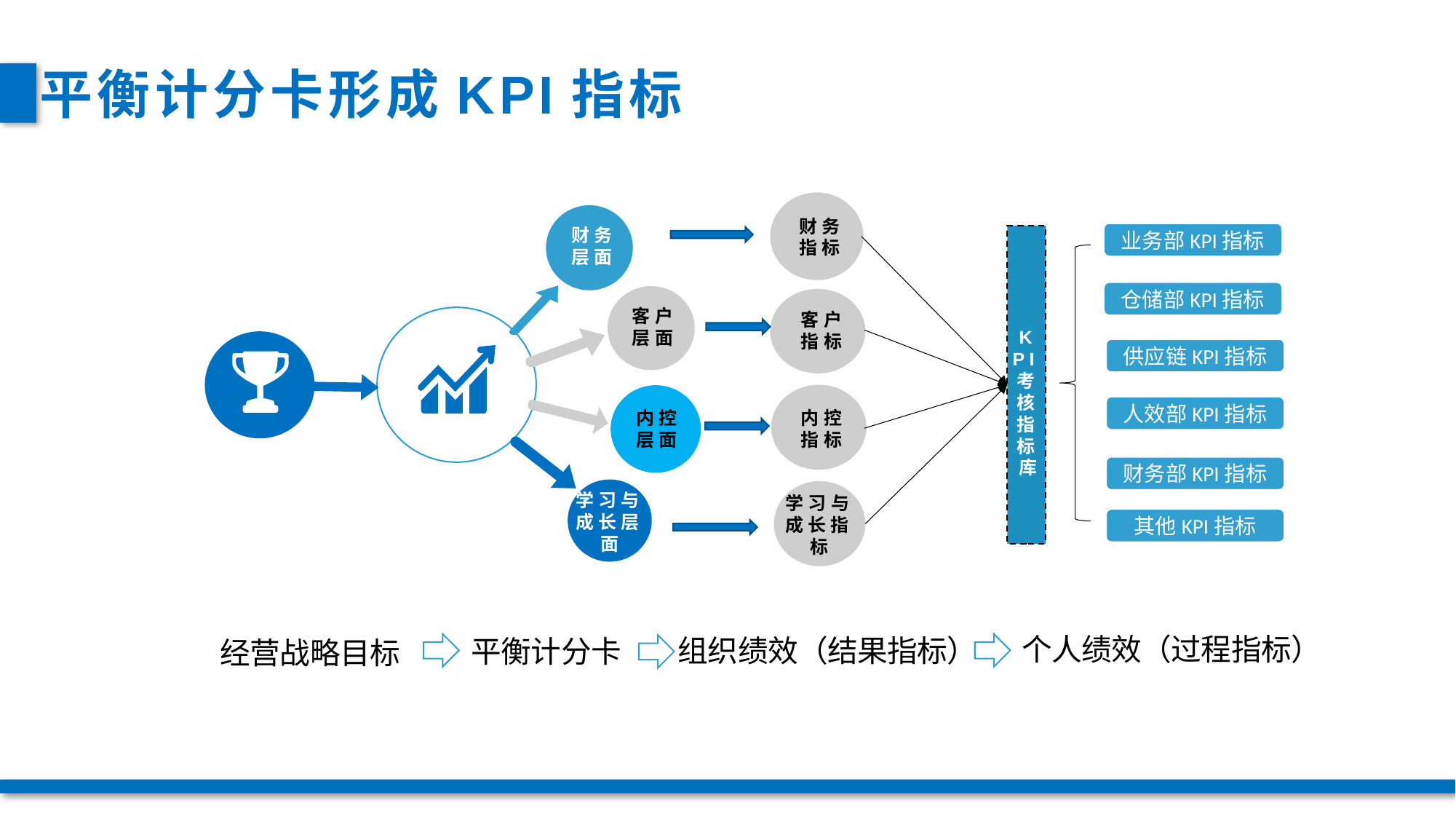

平衡计分卡形成KPI指标

财务
指标

客户
指标

内控
指标

学习与成长指标

财务
层面

客户
层面

内控
层面

学习与成长层面
业务部KPI指标

KPI考核指标库

仓储部KPI指标

供应链KPI指标
人效部KPI指标

财务部KPI指标
其他KPI指标

个人绩效（过程指标）
组织绩效（结果指标）
平衡计分卡
经营战略目标